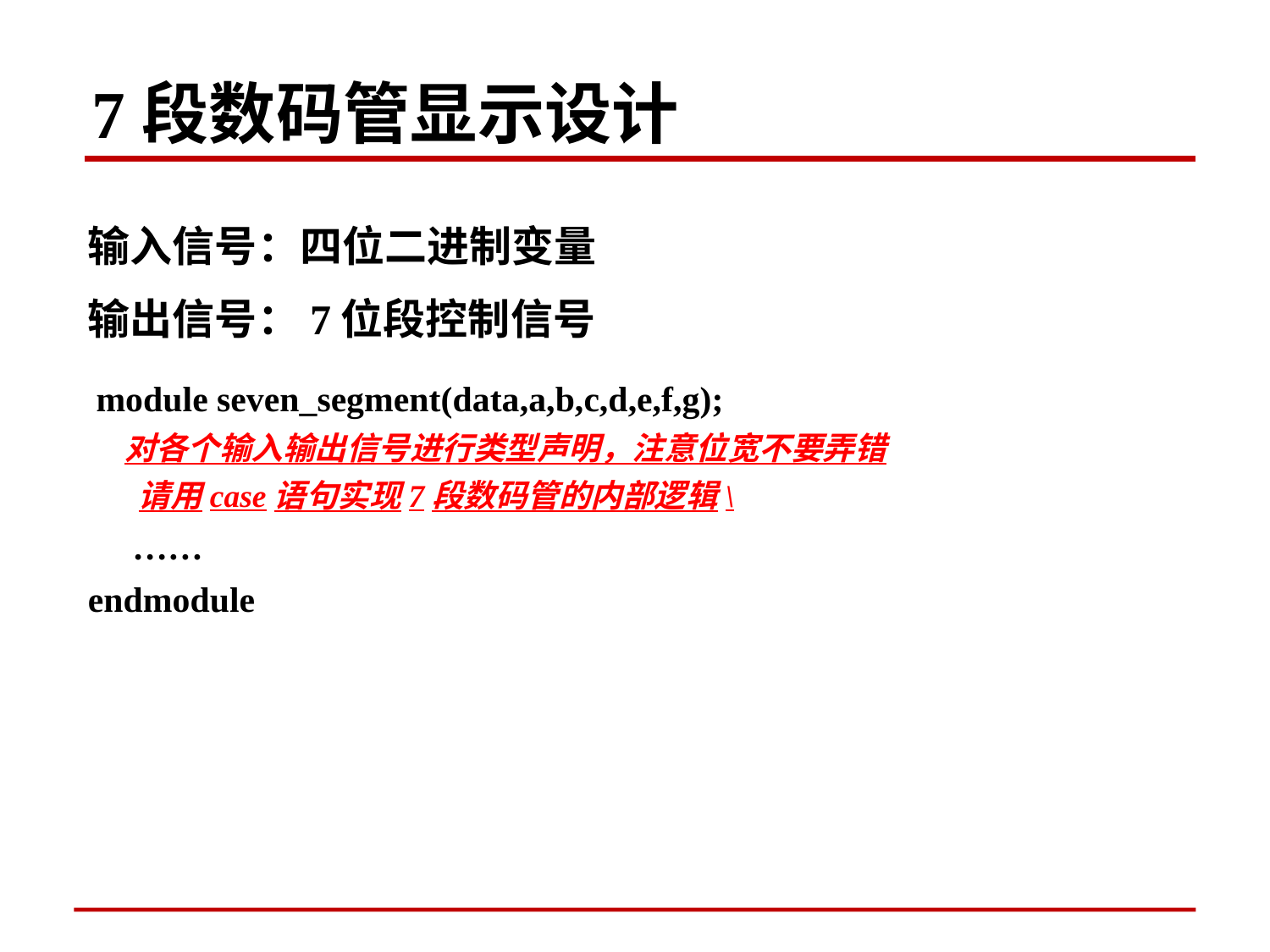

7段数码管显示设计
输入信号：四位二进制变量
输出信号：7位段控制信号
 module seven_segment(data,a,b,c,d,e,f,g);
    对各个输入输出信号进行类型声明，注意位宽不要弄错
      请用case语句实现7段数码管的内部逻辑\
     ……
endmodule